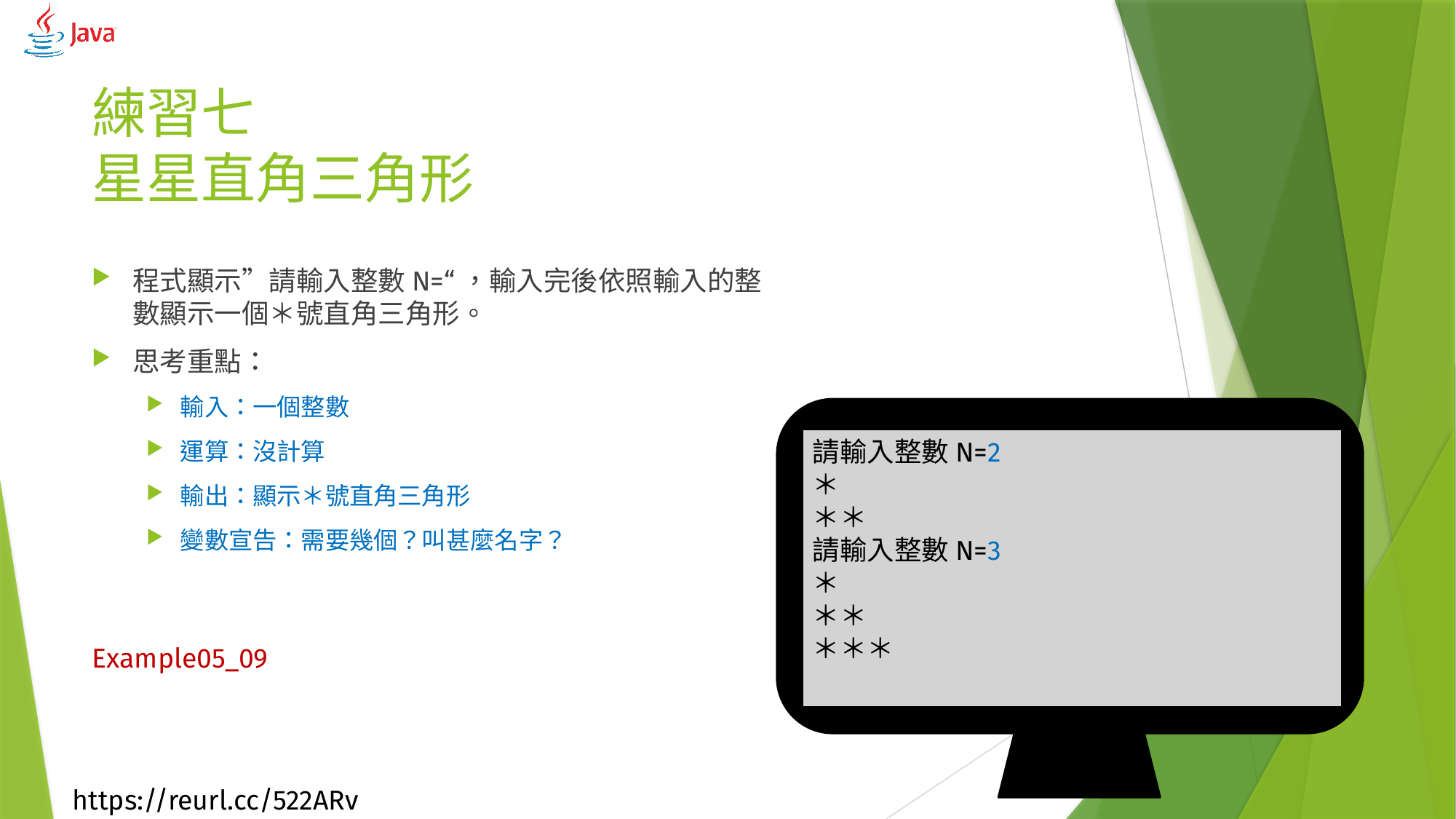

# 練習七 星星直角三角形
程式顯示”請輸入整數N=“，輸入完後依照輸入的整數顯示一個＊號直角三角形。
思考重點：
輸入：一個整數
運算：沒計算
輸出：顯示＊號直角三角形
變數宣告：需要幾個？叫甚麼名字？

請輸入整數N=2
＊
＊＊
請輸入整數N=3
＊
＊＊
＊＊＊

Example05_09